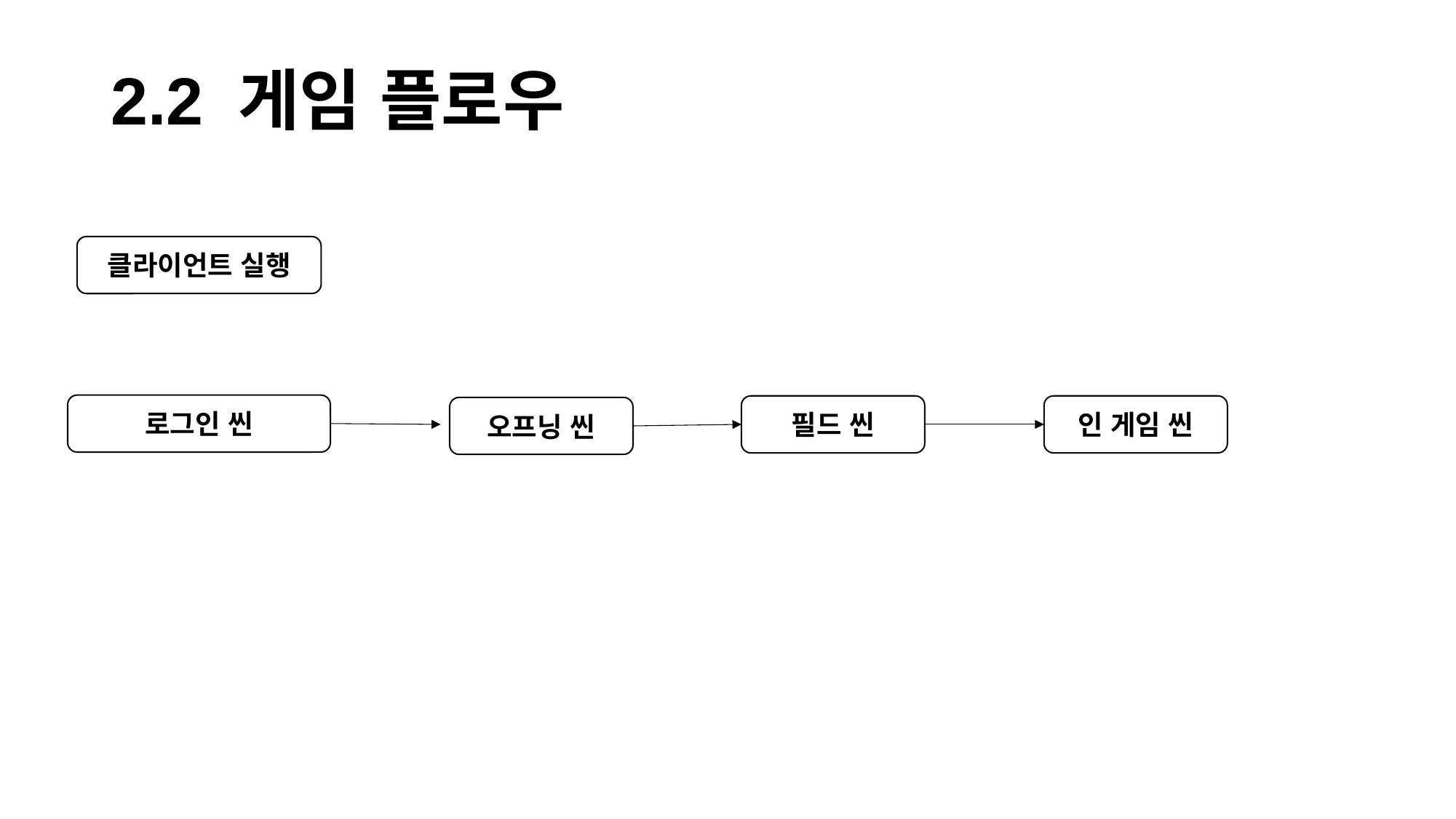

# 2.2 게임 플로우
클라이언트 실행
로그인 씬
필드 씬
인 게임 씬
오프닝 씬